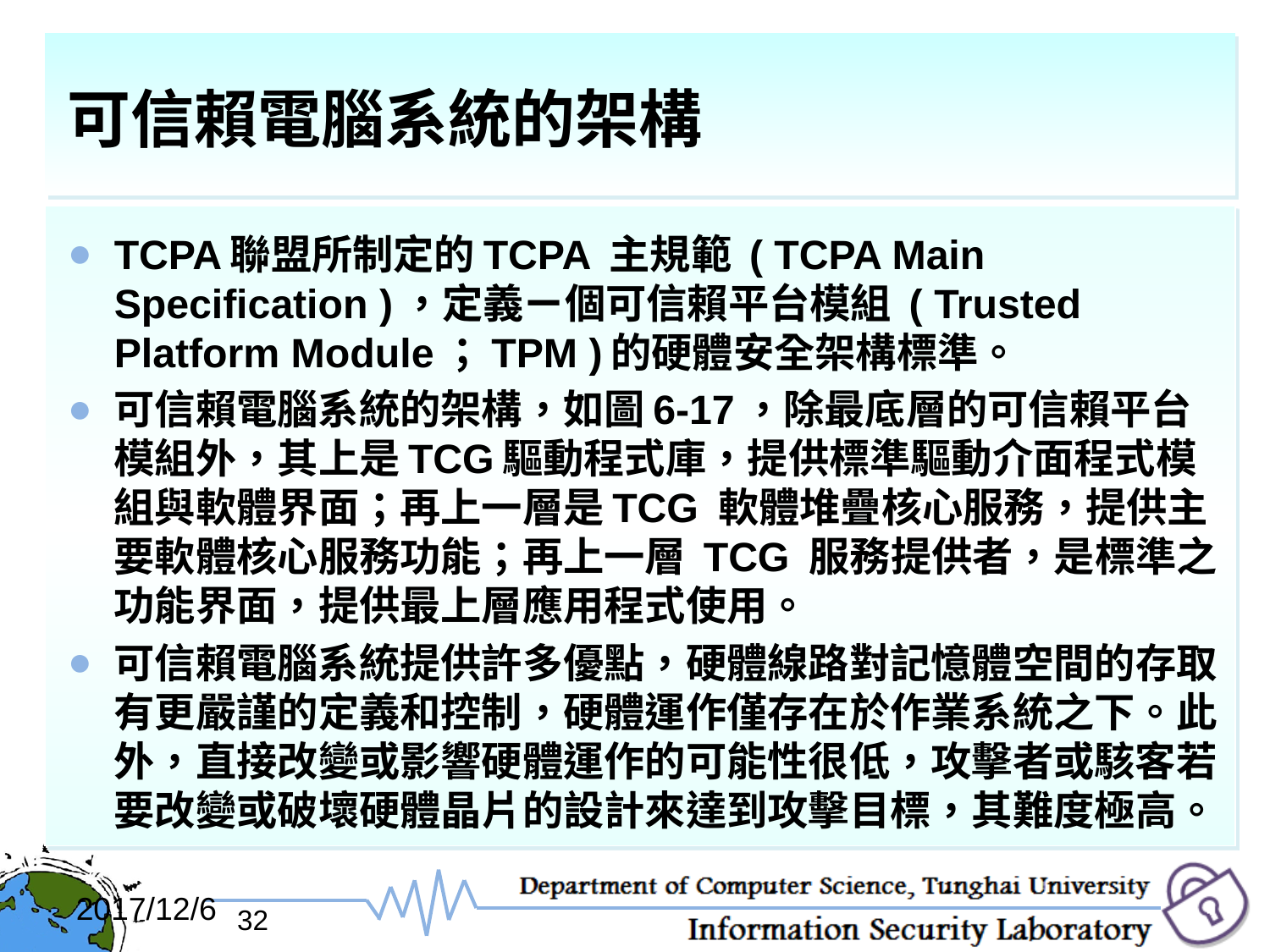

# 可信賴電腦系統的架構
TCPA聯盟所制定的TCPA 主規範 ( TCPA Main Specification )，定義ㄧ個可信賴平台模組 ( Trusted Platform Module；TPM )的硬體安全架構標準。
可信賴電腦系統的架構，如圖6-17，除最底層的可信賴平台模組外，其上是TCG驅動程式庫，提供標準驅動介面程式模組與軟體界面；再上一層是TCG 軟體堆疊核心服務，提供主要軟體核心服務功能；再上一層 TCG 服務提供者，是標準之功能界面，提供最上層應用程式使用。
可信賴電腦系統提供許多優點，硬體線路對記憶體空間的存取有更嚴謹的定義和控制，硬體運作僅存在於作業系統之下。此外，直接改變或影響硬體運作的可能性很低，攻擊者或駭客若要改變或破壞硬體晶片的設計來達到攻擊目標，其難度極高。

2017/12/6
32